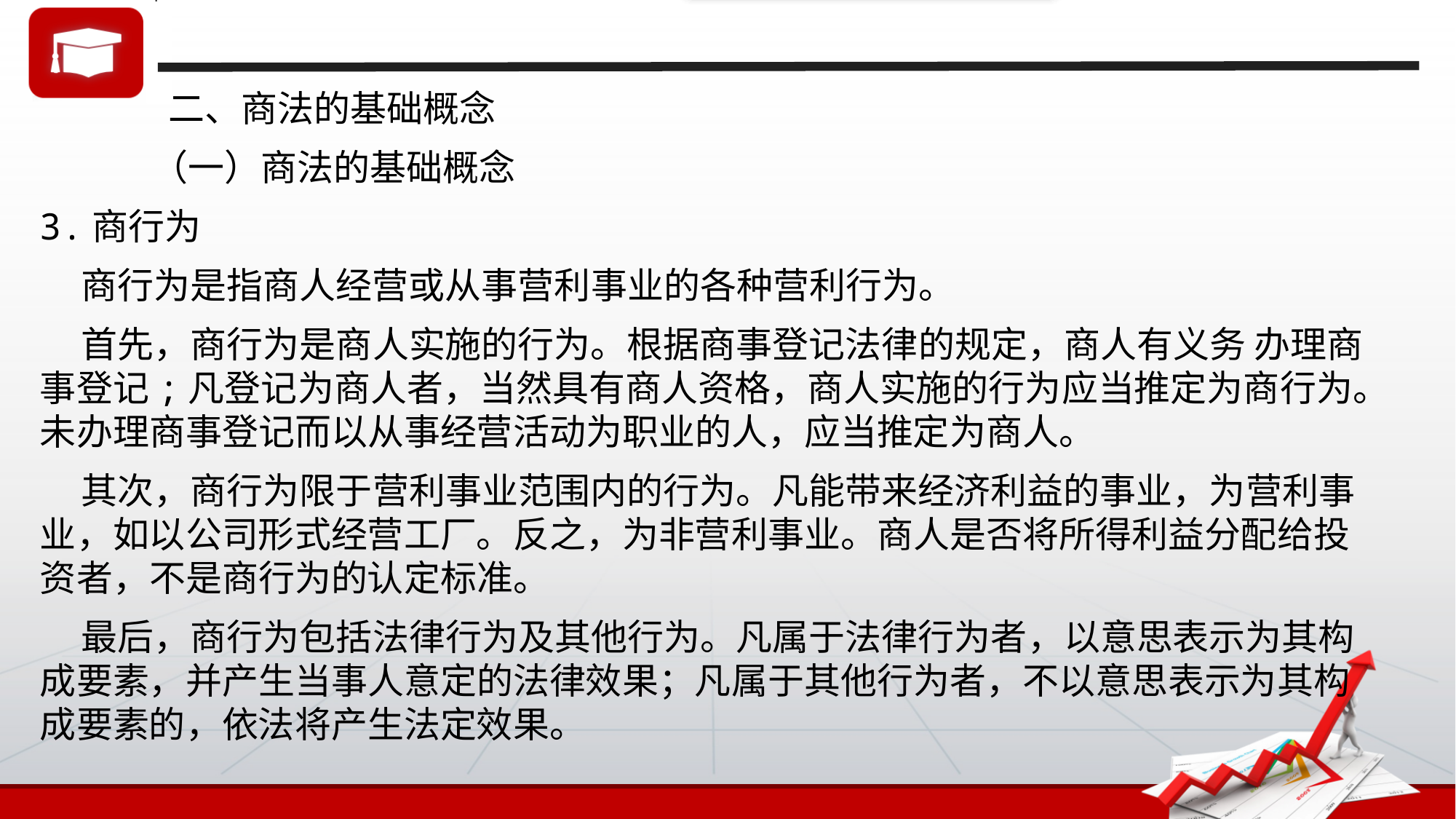

二、商法的基础概念
（一）商法的基础概念

3.商行为
    商行为是指商人经营或从事营利事业的各种营利行为。
    首先，商行为是商人实施的行为。根据商事登记法律的规定，商人有义务 办理商事登记;凡登记为商人者，当然具有商人资格，商人实施的行为应当推定为商行为。未办理商事登记而以从事经营活动为职业的人，应当推定为商人。
    其次，商行为限于营利事业范围内的行为。凡能带来经济利益的事业，为营利事业，如以公司形式经营工厂。反之，为非营利事业。商人是否将所得利益分配给投资者，不是商行为的认定标准。
    最后，商行为包括法律行为及其他行为。凡属于法律行为者，以意思表示为其构成要素，并产生当事人意定的法律效果；凡属于其他行为者，不以意思表示为其构成要素的，依法将产生法定效果。